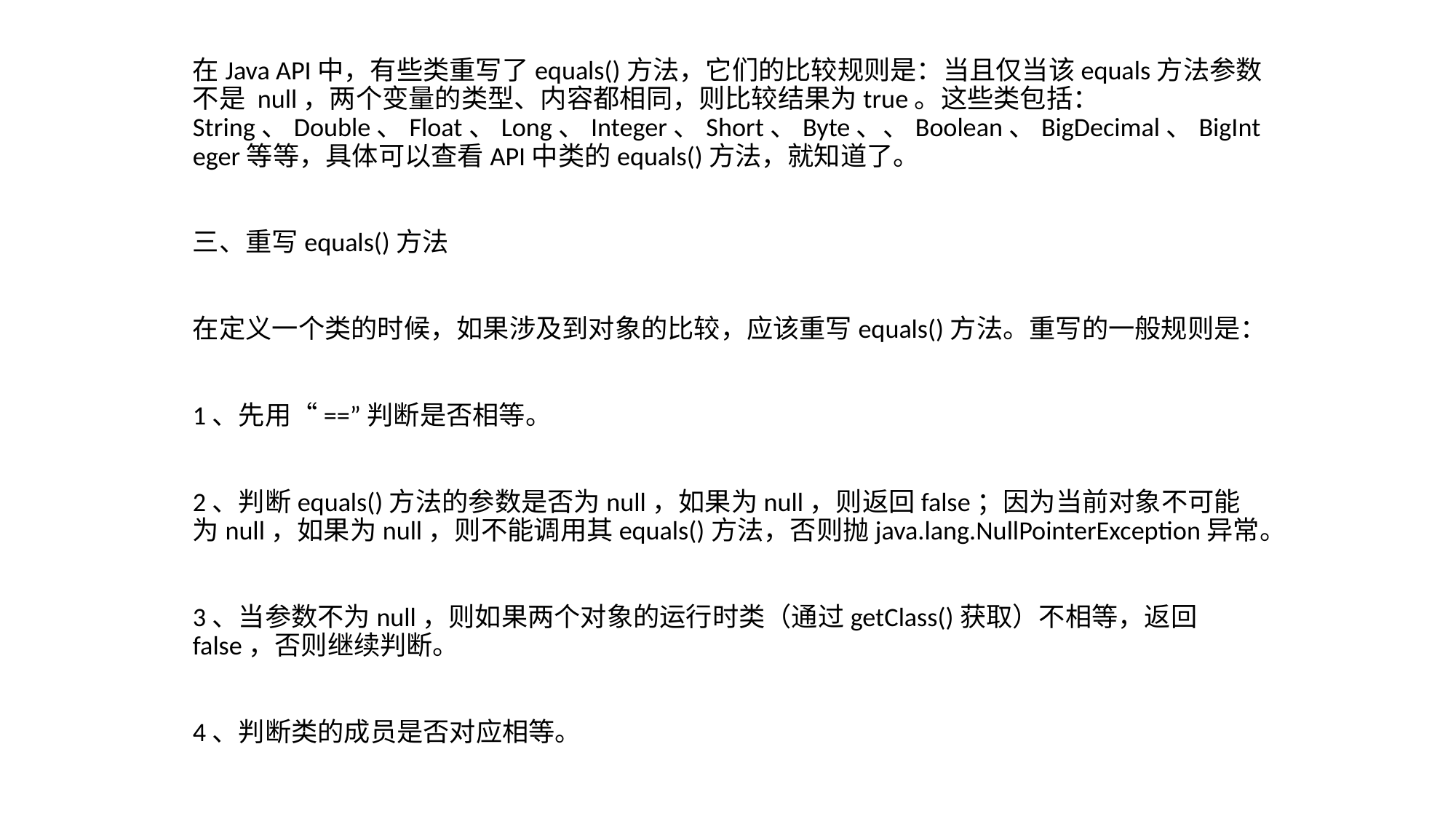

在Java API中，有些类重写了equals()方法，它们的比较规则是：当且仅当该equals方法参数不是 null，两个变量的类型、内容都相同，则比较结果为true。这些类包括：String、Double、Float、Long、Integer、Short、Byte、、Boolean、BigDecimal、BigInteger等等，具体可以查看API中类的equals()方法，就知道了。

三、重写equals()方法

在定义一个类的时候，如果涉及到对象的比较，应该重写equals()方法。重写的一般规则是：

1、先用“==”判断是否相等。

2、判断equals()方法的参数是否为null，如果为null，则返回false；因为当前对象不可能为null，如果为null，则不能调用其equals()方法，否则抛java.lang.NullPointerException异常。

3、当参数不为null，则如果两个对象的运行时类（通过getClass()获取）不相等，返回false，否则继续判断。

4、判断类的成员是否对应相等。